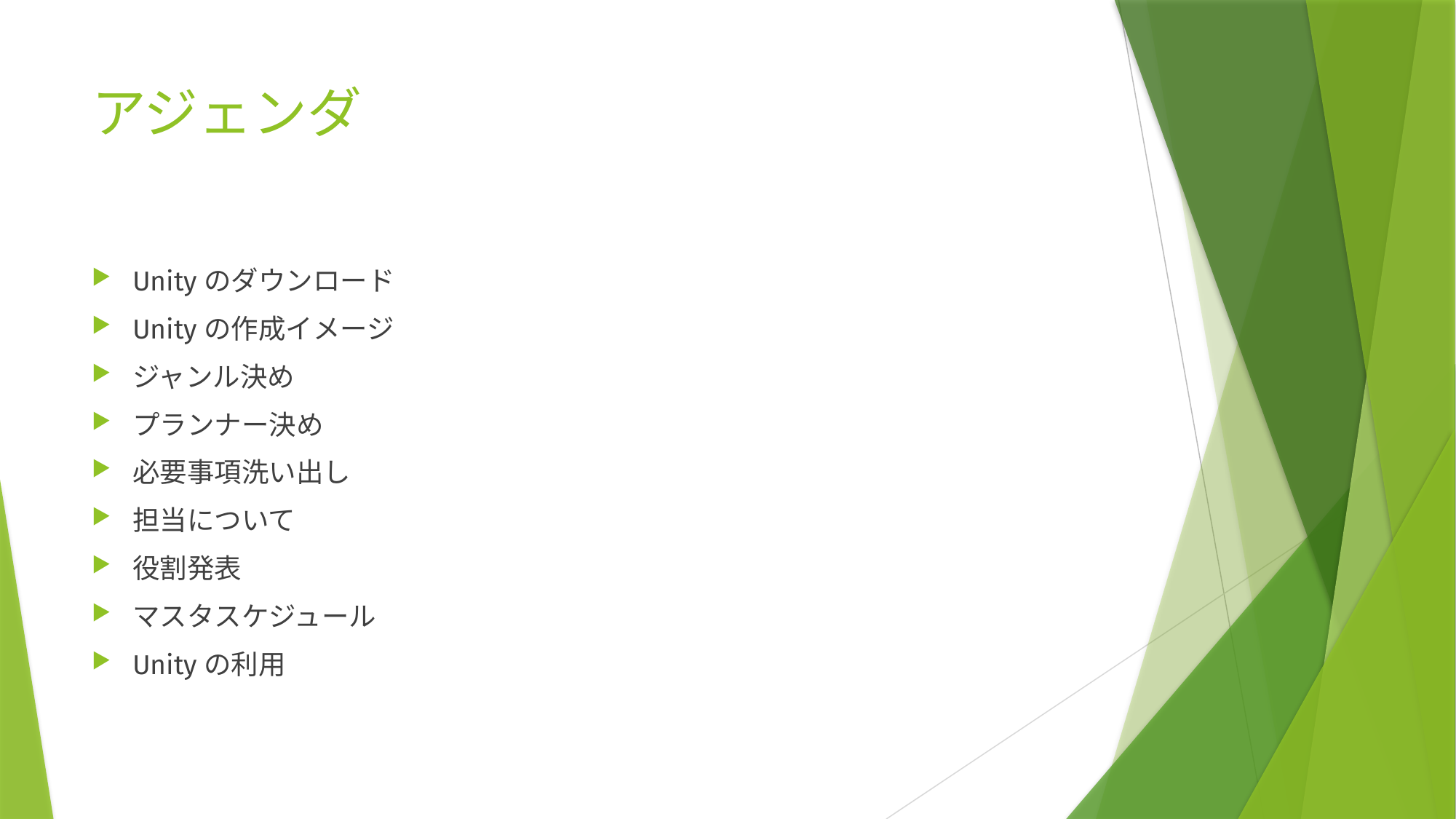

# アジェンダ
Unityのダウンロード
Unityの作成イメージ
ジャンル決め
プランナー決め
必要事項洗い出し
担当について
役割発表
マスタスケジュール
Unityの利用